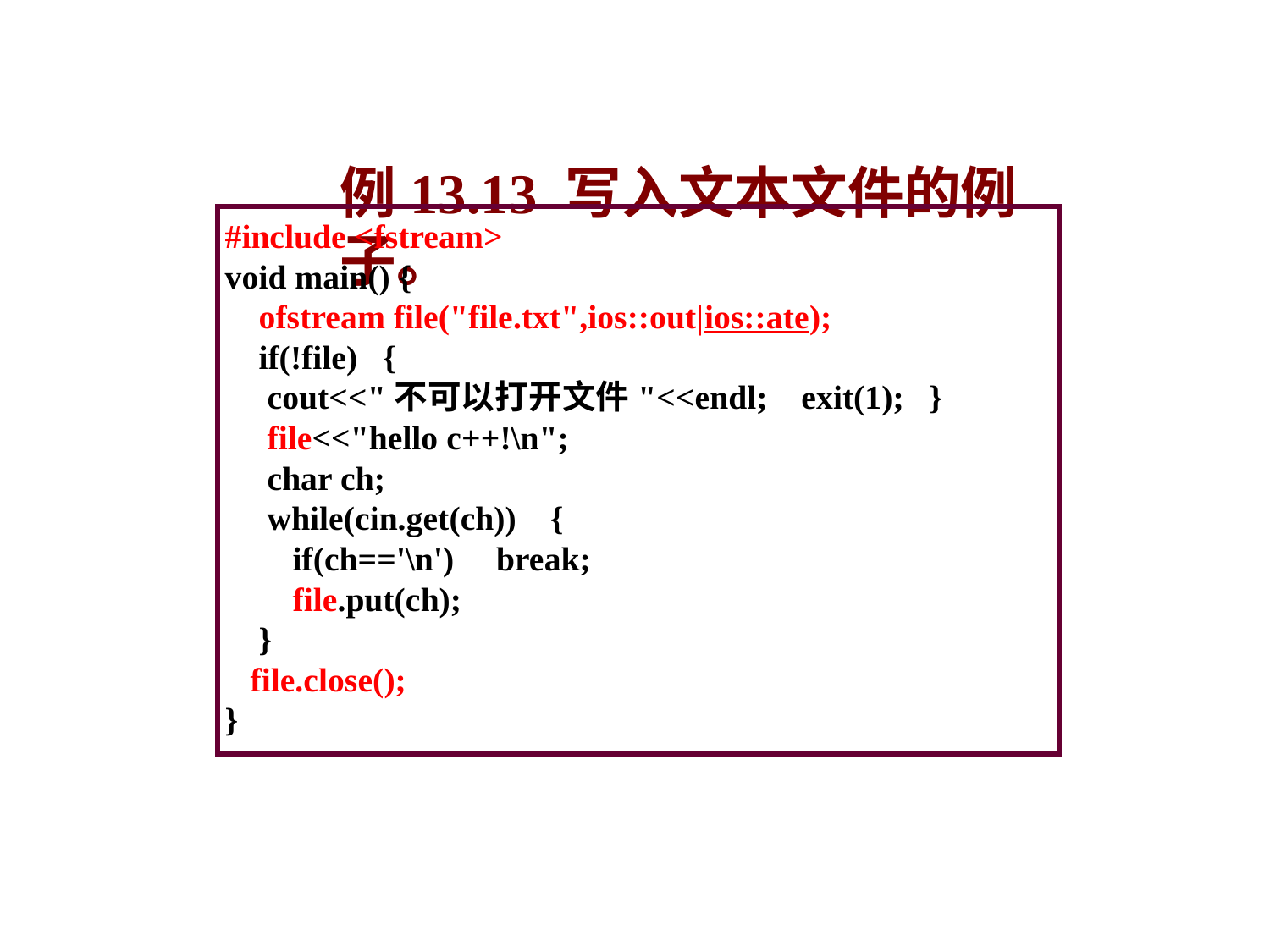

# 例13.13 写入文本文件的例子。
#include <fstream>
void main() {
    ofstream file("file.txt",ios::out|ios::ate);
    if(!file)   {
     cout<<"不可以打开文件"<<endl;    exit(1);   }
     file<<"hello c++!\n";
     char ch;
     while(cin.get(ch))    {
        if(ch=='\n')     break;
        file.put(ch);
    }
   file.close();
}